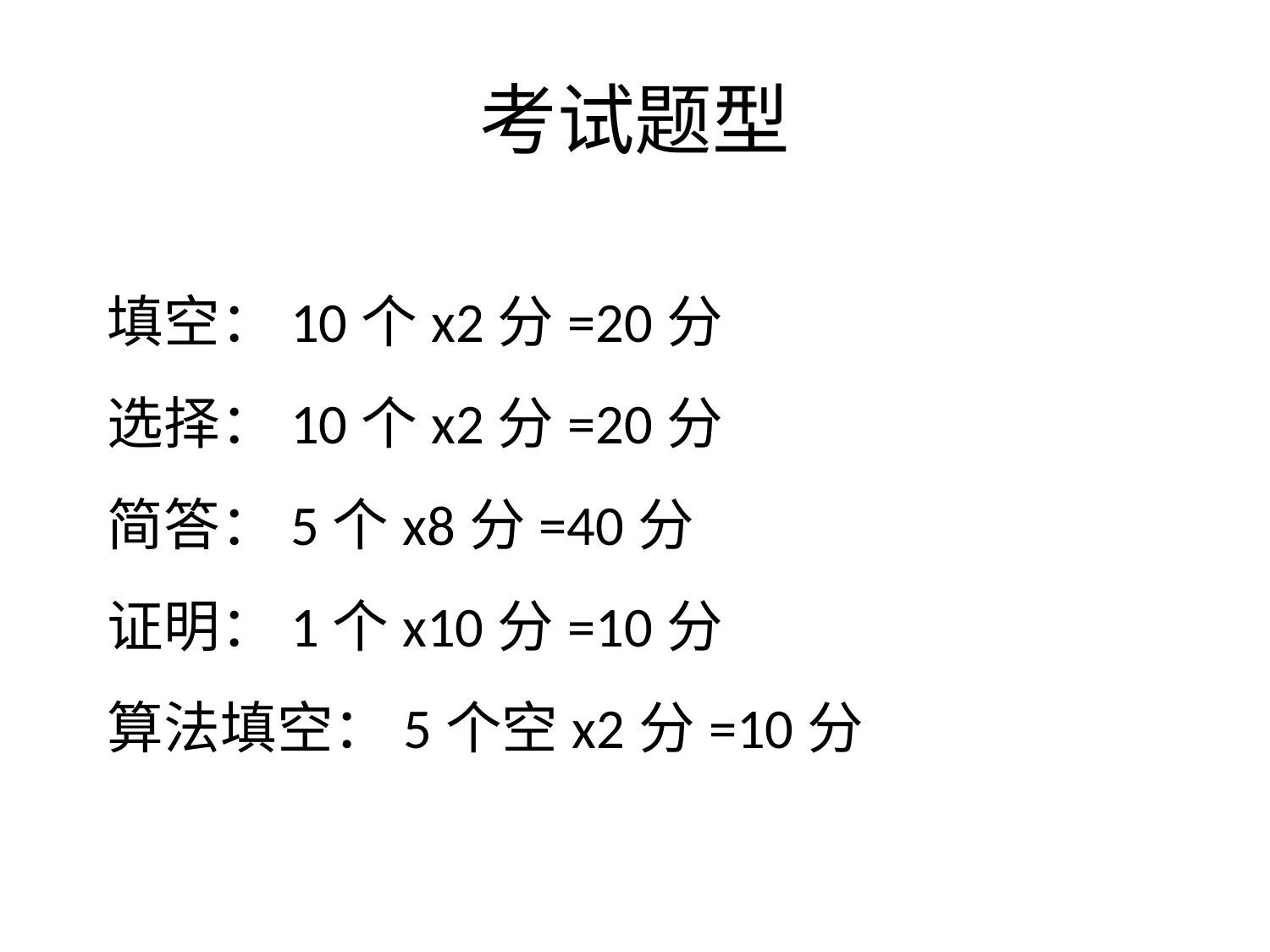

# 考试题型
填空：10个x2分=20分
选择：10个x2分=20分
简答：5个x8分=40分
证明：1个x10分=10分
算法填空：5个空x2分=10分